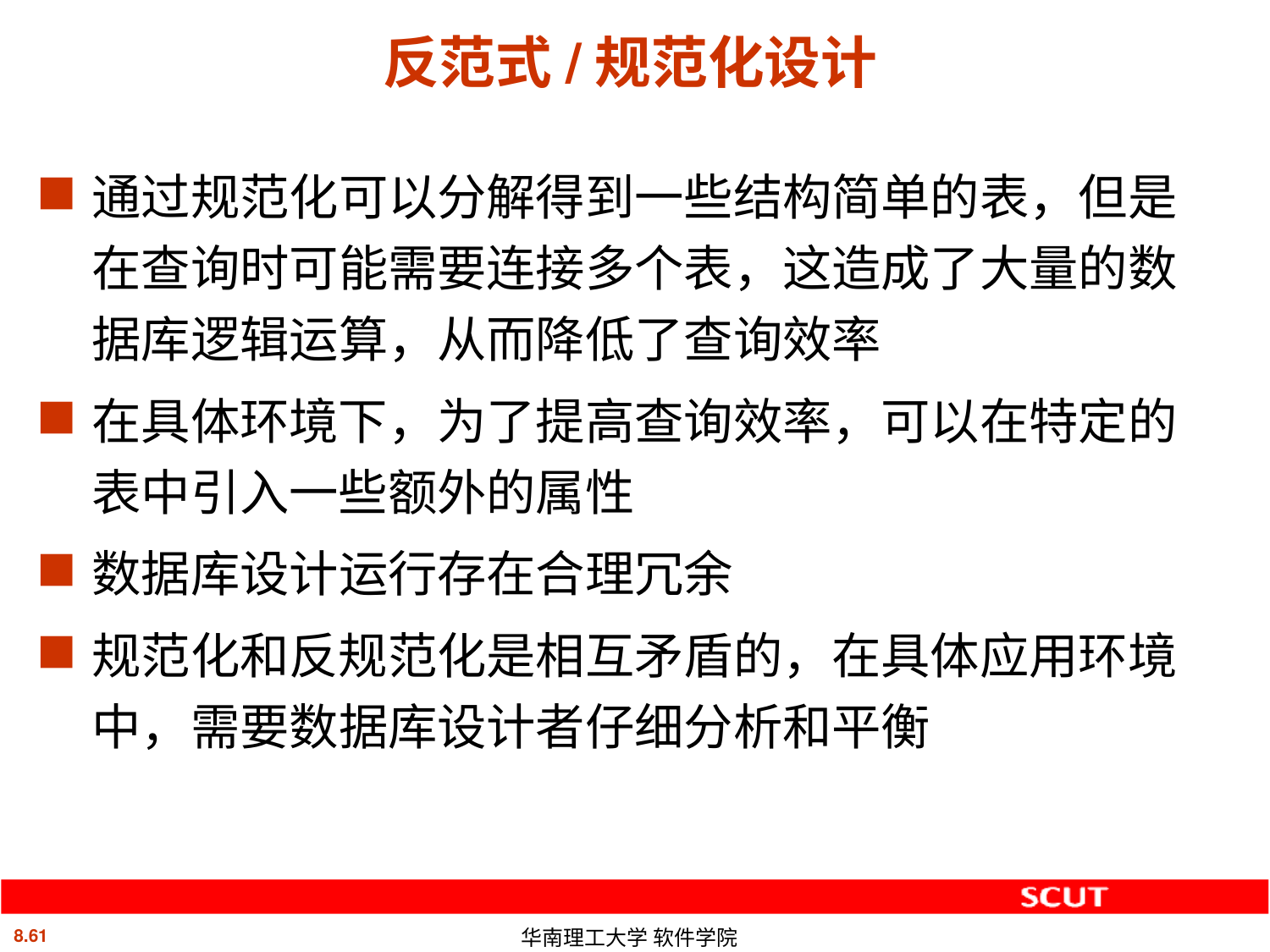

# 反范式/规范化设计
通过规范化可以分解得到一些结构简单的表，但是在查询时可能需要连接多个表，这造成了大量的数据库逻辑运算，从而降低了查询效率
在具体环境下，为了提高查询效率，可以在特定的表中引入一些额外的属性
数据库设计运行存在合理冗余
规范化和反规范化是相互矛盾的，在具体应用环境中，需要数据库设计者仔细分析和平衡